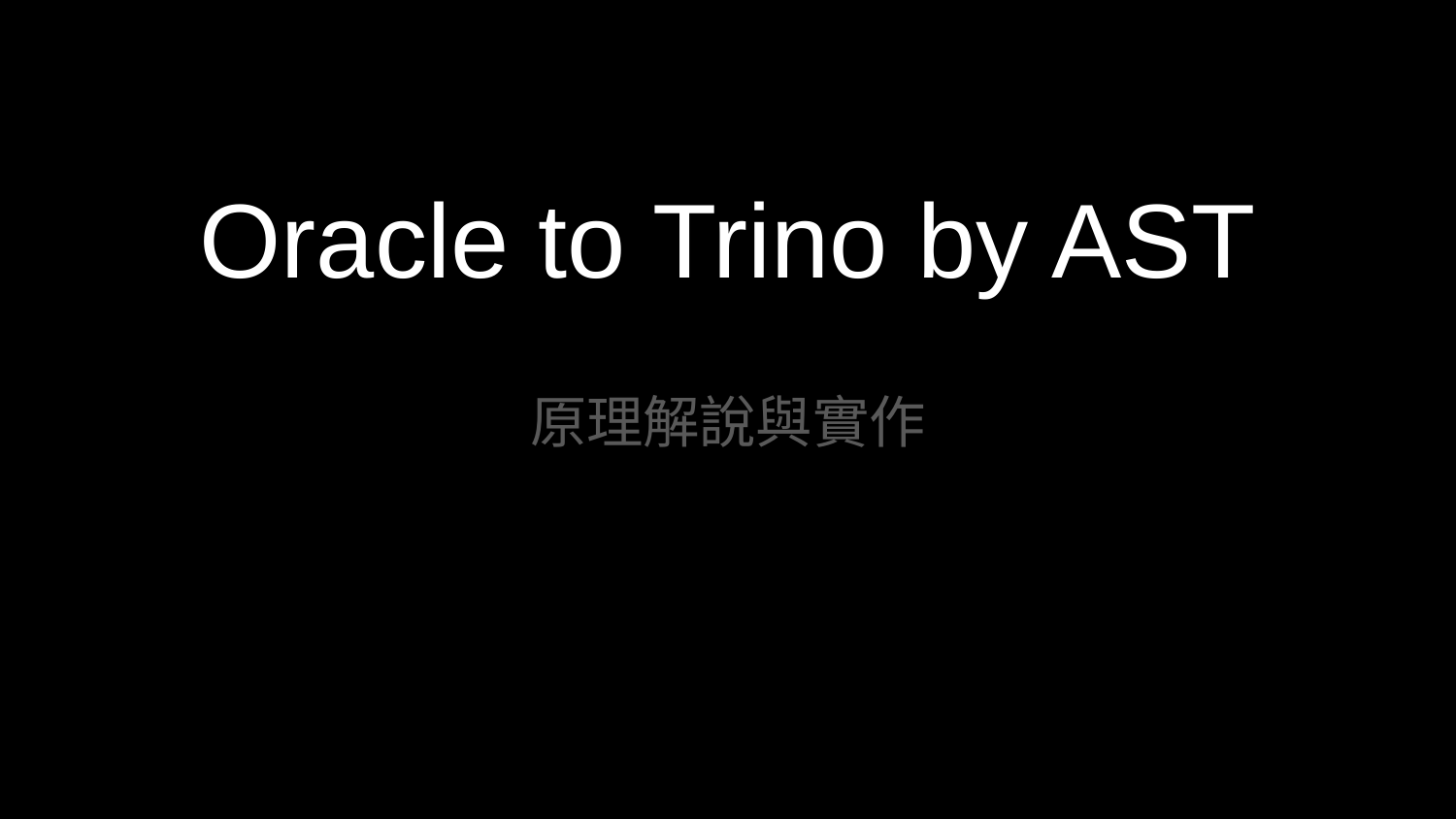

# Oracle to Trino by AST
原理解說與實作